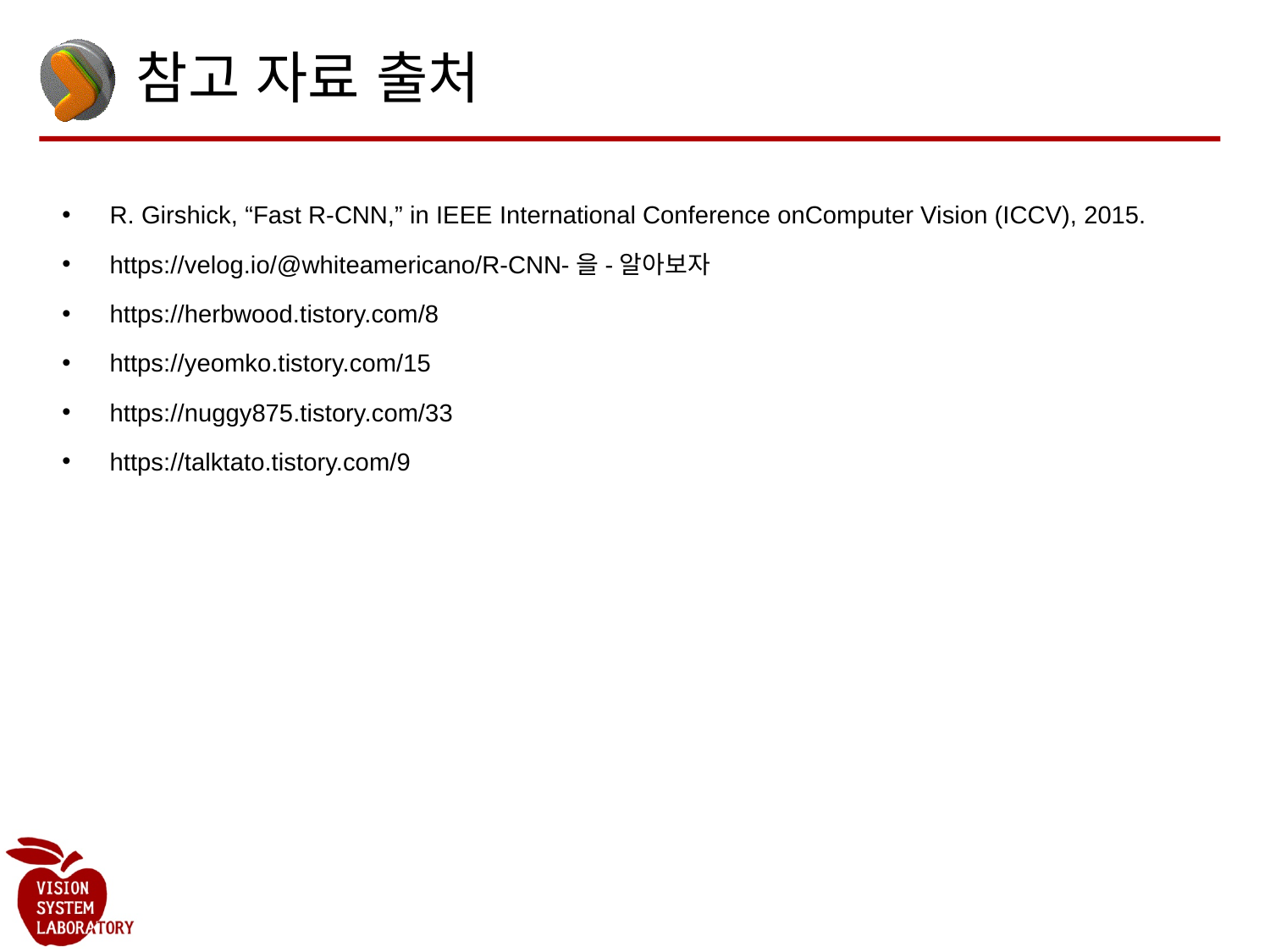

# 참고 자료 출처
R. Girshick, “Fast R-CNN,” in IEEE International Conference onComputer Vision (ICCV), 2015.
https://velog.io/@whiteamericano/R-CNN-을-알아보자
https://herbwood.tistory.com/8
https://yeomko.tistory.com/15
https://nuggy875.tistory.com/33
https://talktato.tistory.com/9